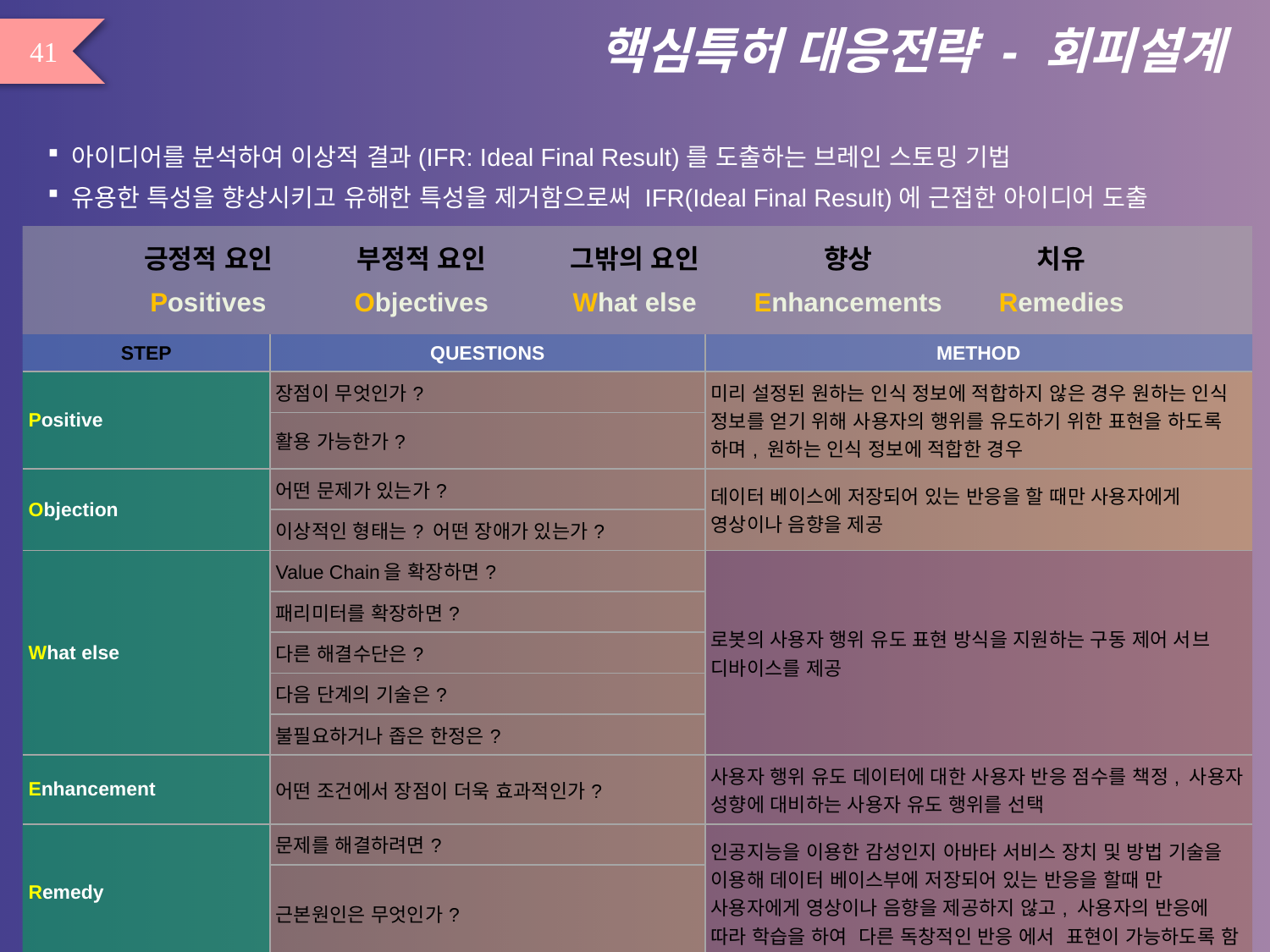

# 핵심특허 대응전략 - 회피설계
41
아이디어를 분석하여 이상적 결과(IFR: Ideal Final Result)를 도출하는 브레인 스토밍 기법
유용한 특성을 향상시키고 유해한 특성을 제거함으로써 IFR(Ideal Final Result)에 근접한 아이디어 도출

긍정적 요인
부정적 요인
그밖의 요인
향상
치유
Positives
Objectives
What else
Enhancements
Remedies
| STEP | QUESTIONS | METHOD |
| --- | --- | --- |
| Positive | 장점이 무엇인가? | 미리 설정된 원하는 인식 정보에 적합하지 않은 경우 원하는 인식 정보를 얻기 위해 사용자의 행위를 유도하기 위한 표현을 하도록 하며, 원하는 인식 정보에 적합한 경우 |
|  | 활용 가능한가? |  |
| Objection | 어떤 문제가 있는가? | 데이터 베이스에 저장되어 있는 반응을 할 때만 사용자에게 영상이나 음향을 제공 |
|  | 이상적인 형태는? 어떤 장애가 있는가? |  |
| What else | Value Chain을 확장하면? | 로봇의 사용자 행위 유도 표현 방식을 지원하는 구동 제어 서브 디바이스를 제공 |
|  | 패리미터를 확장하면? |  |
|  | 다른 해결수단은? |  |
|  | 다음 단계의 기술은? |  |
|  | 불필요하거나 좁은 한정은? |  |
| Enhancement | 어떤 조건에서 장점이 더욱 효과적인가? | 사용자 행위 유도 데이터에 대한 사용자 반응 점수를 책정, 사용자 성향에 대비하는 사용자 유도 행위를 선택 |
| Remedy | 문제를 해결하려면? | 인공지능을 이용한 감성인지 아바타 서비스 장치 및 방법 기술을 이용해 데이터 베이스부에 저장되어 있는 반응을 할때 만 사용자에게 영상이나 음향을 제공하지 않고, 사용자의 반응에 따라 학습을 하여 다른 독창적인 반응 에서 표현이 가능하도록 함 |
|  | 근본원인은 무엇인가? |  |